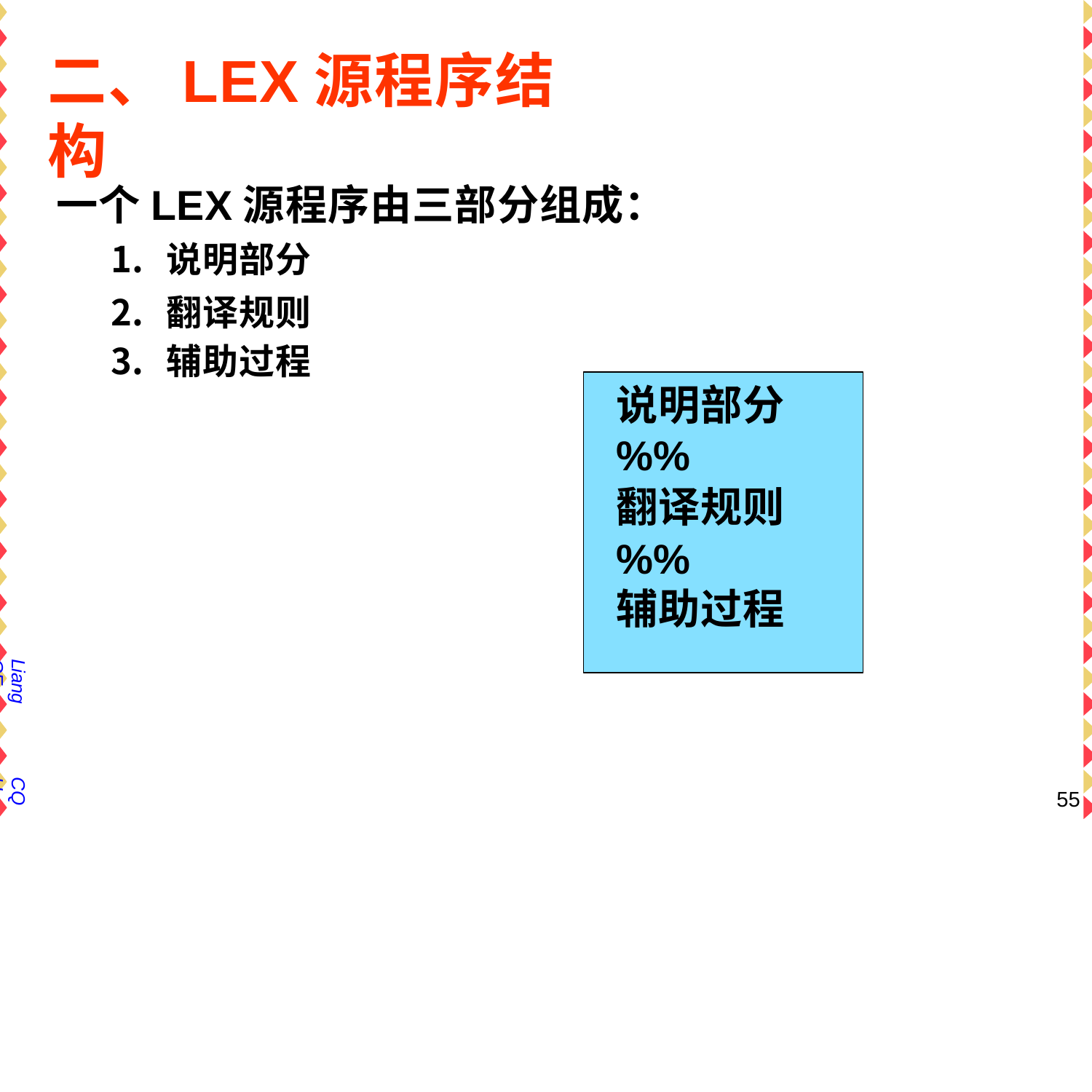

# 二、LEX源程序结构
一个LEX源程序由三部分组成：
说明部分
翻译规则
辅助过程
说明部分
%%
翻译规则
%%
辅助过程

Liang GE
CQU
55